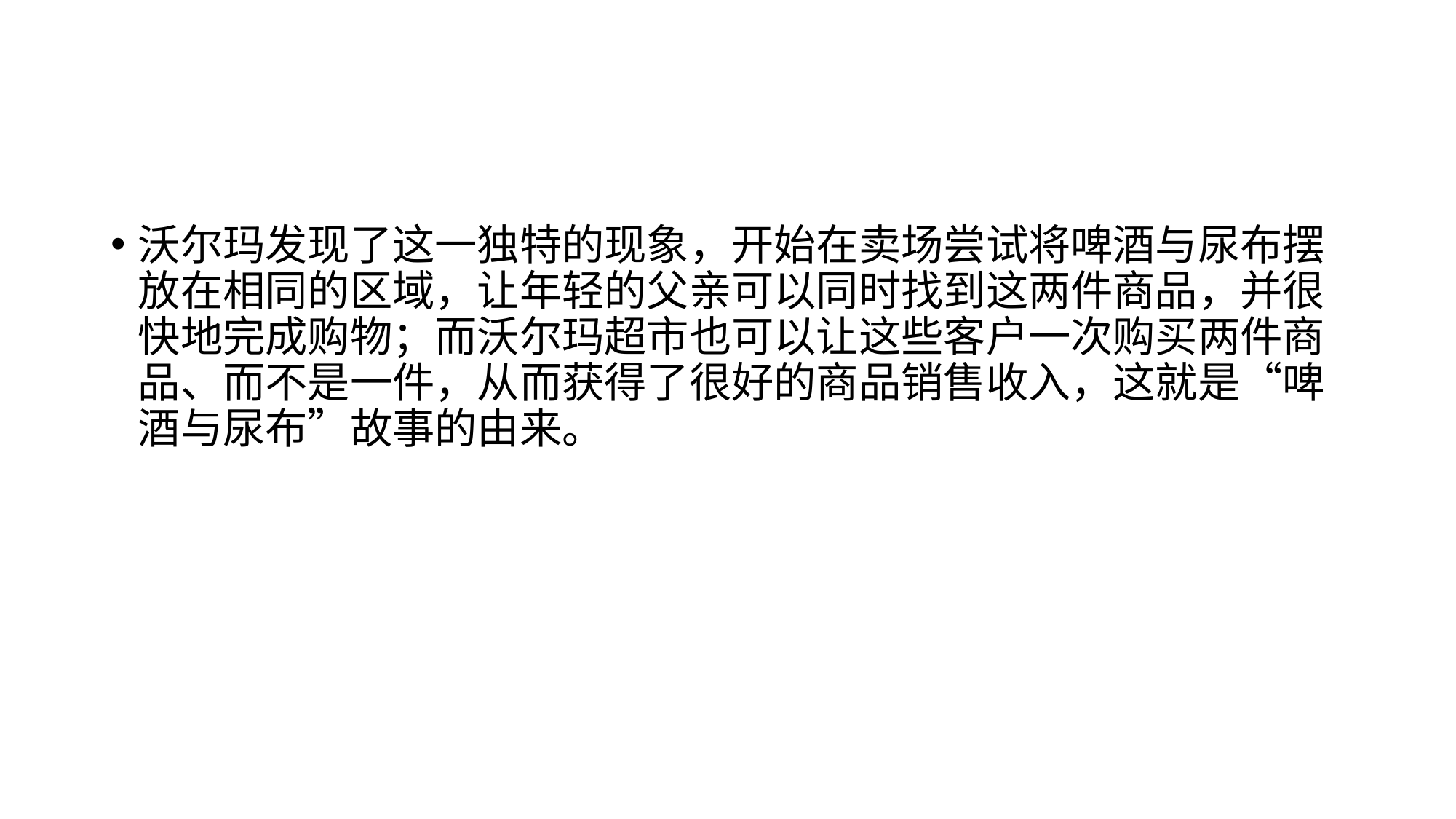

#
沃尔玛发现了这一独特的现象，开始在卖场尝试将啤酒与尿布摆放在相同的区域，让年轻的父亲可以同时找到这两件商品，并很快地完成购物；而沃尔玛超市也可以让这些客户一次购买两件商品、而不是一件，从而获得了很好的商品销售收入，这就是“啤酒与尿布”故事的由来。